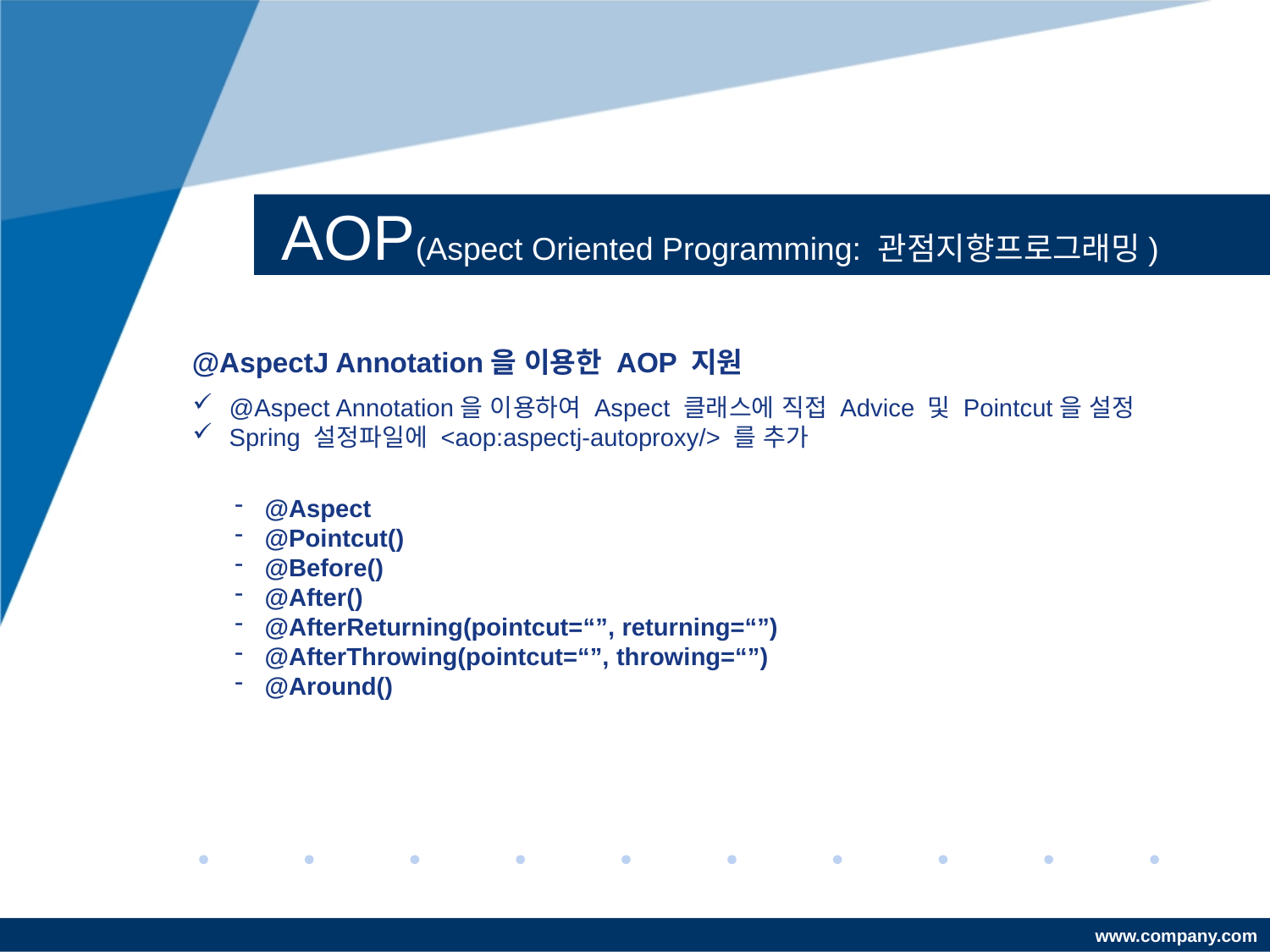

# AOP(Aspect Oriented Programming: 관점지향프로그래밍)
@AspectJ Annotation을 이용한 AOP 지원
@Aspect Annotation을 이용하여 Aspect 클래스에 직접 Advice 및 Pointcut을 설정
Spring 설정파일에 <aop:aspectj-autoproxy/> 를 추가
@Aspect
@Pointcut()
@Before()
@After()
@AfterReturning(pointcut=“”, returning=“”)
@AfterThrowing(pointcut=“”, throwing=“”)
@Around()